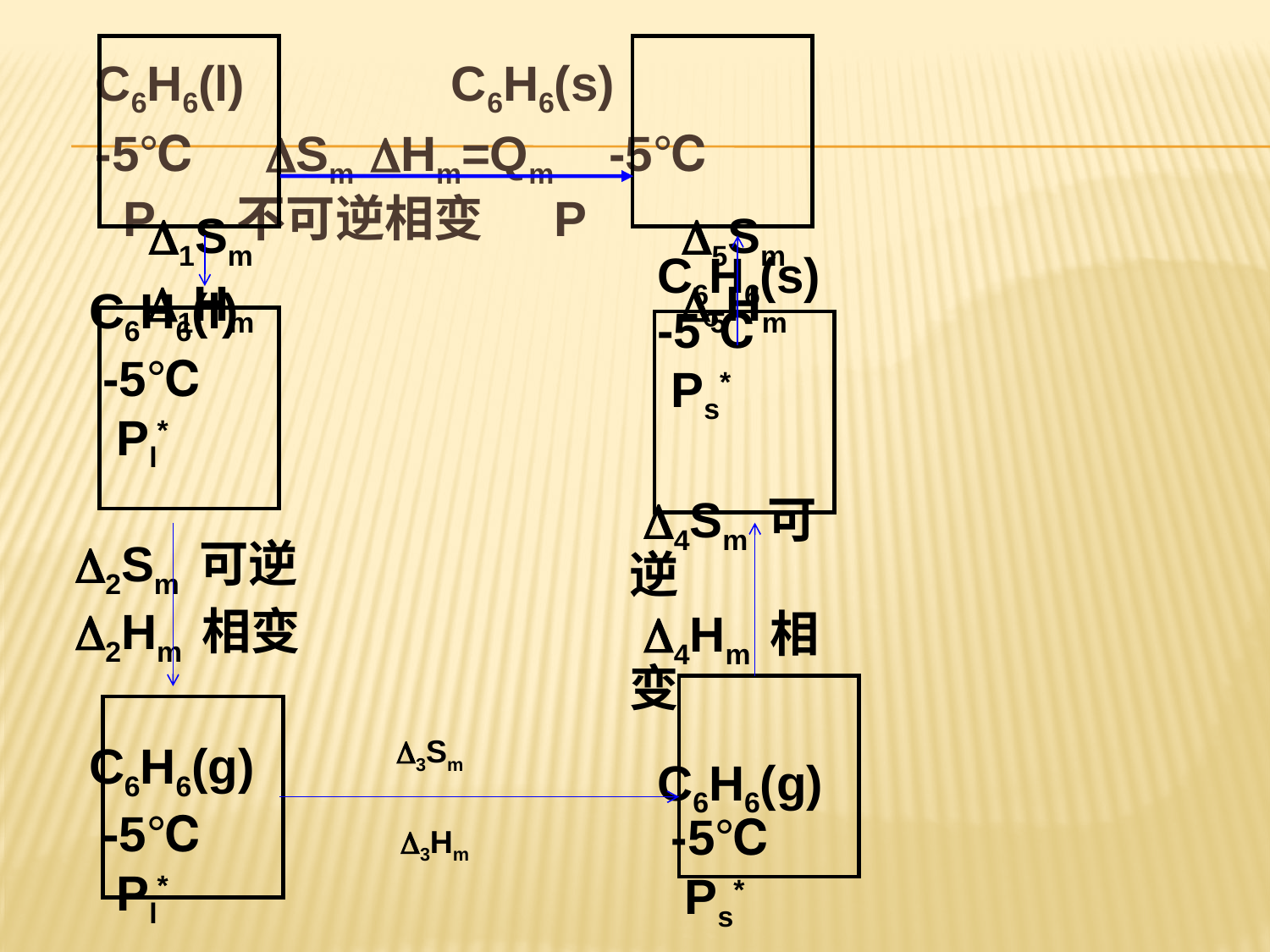

C6H6(l)               C6H6(s)
 -5℃     ΔSm  ΔHm=Qm    -5℃
   P        不可逆相变         P

Δ1Sm  Δ1Hm
Δ5Sm  Δ5Hm

 C6H6(l)
  -5℃
   Pl*

Δ2Sm 可逆
Δ2Hm 相变

 C6H6(g)
  -5℃
   Pl*

  C6H6(s)
  -5℃
   Ps*

 Δ4Sm 可逆
 Δ4Hm 相变

  C6H6(g)
   -5℃
    Ps*

Δ3Sm
Δ3Hm